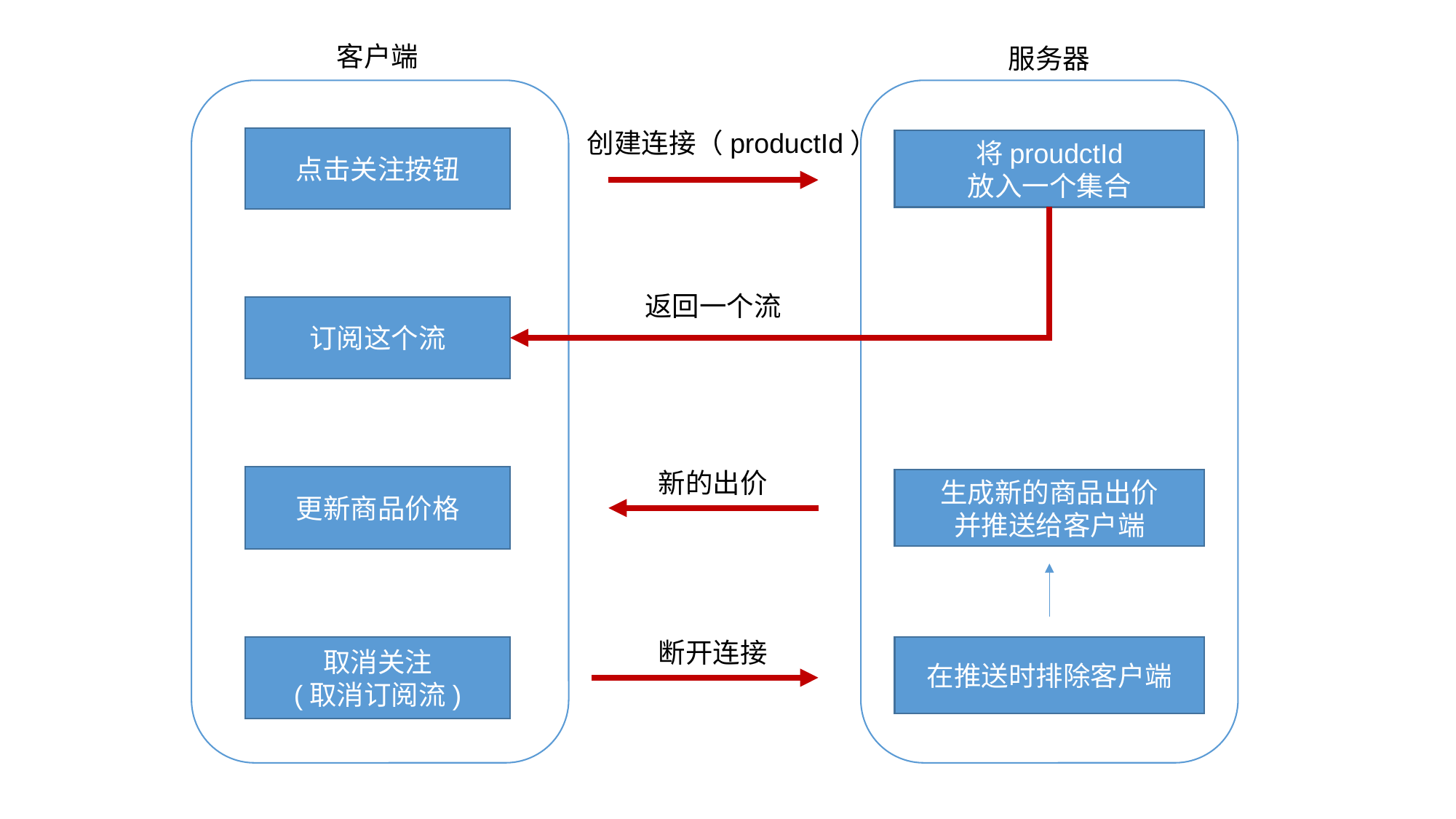

客户端
服务器

创建连接（productId）
点击关注按钮
将proudctId
放入一个集合
返回一个流
订阅这个流
新的出价
更新商品价格
生成新的商品出价
并推送给客户端
断开连接
取消关注
(取消订阅流)
在推送时排除客户端